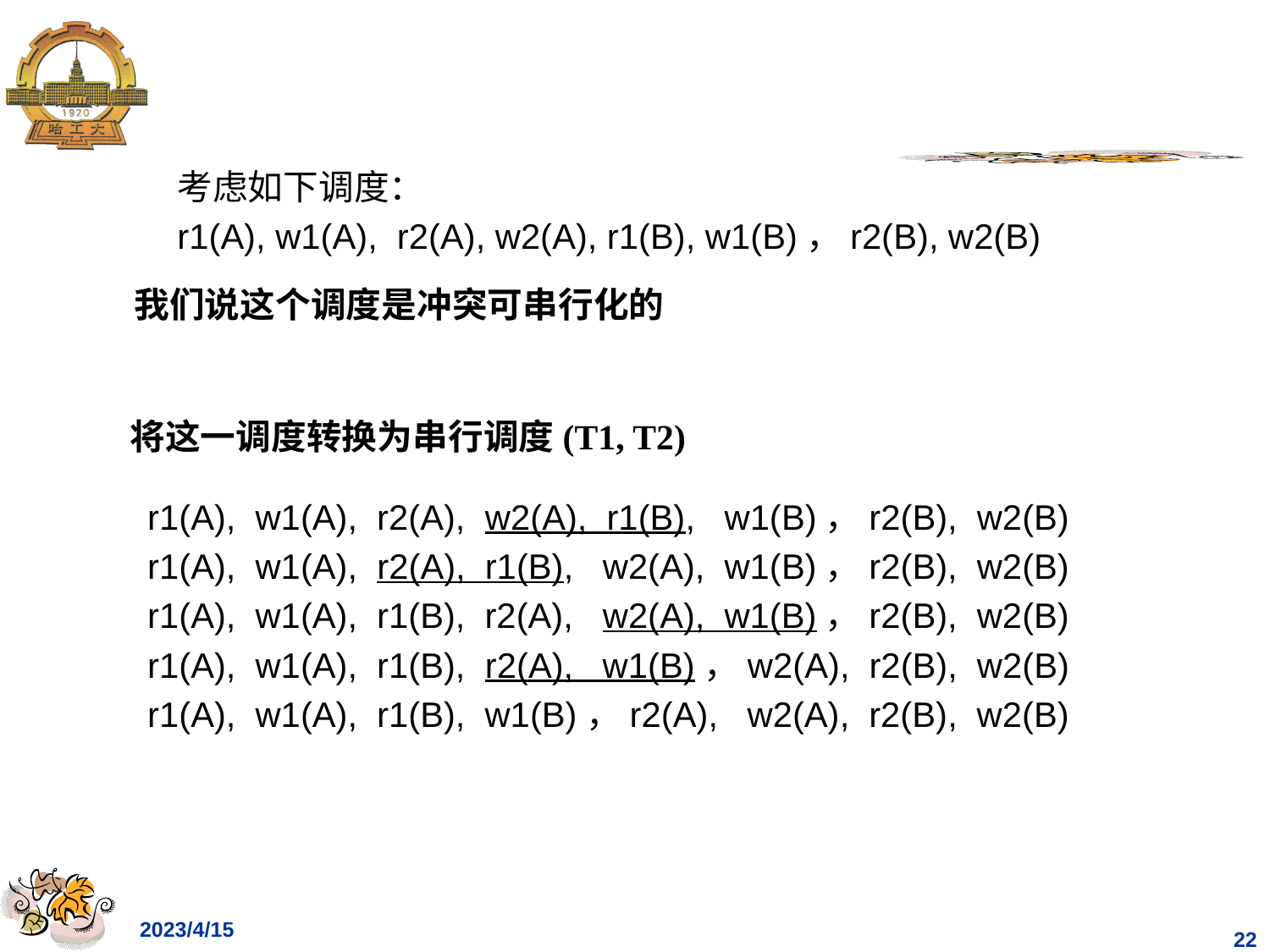

考虑如下调度：
r1(A), w1(A),  r2(A), w2(A), r1(B), w1(B)，r2(B), w2(B)
我们说这个调度是冲突可串行化的

将这一调度转换为串行调度(T1, T2)
r1(A),  w1(A),  r2(A),  w2(A),  r1(B),   w1(B)，r2(B),  w2(B)
r1(A),  w1(A),  r2(A),  r1(B),   w2(A),  w1(B)，r2(B),  w2(B)
r1(A),  w1(A),  r1(B),  r2(A),   w2(A),  w1(B)，r2(B),  w2(B)
r1(A),  w1(A),  r1(B),  r2(A),   w1(B)，w2(A),  r2(B),  w2(B)
r1(A),  w1(A),  r1(B),  w1(B)，r2(A),   w2(A),  r2(B),  w2(B)

2023/4/15
22